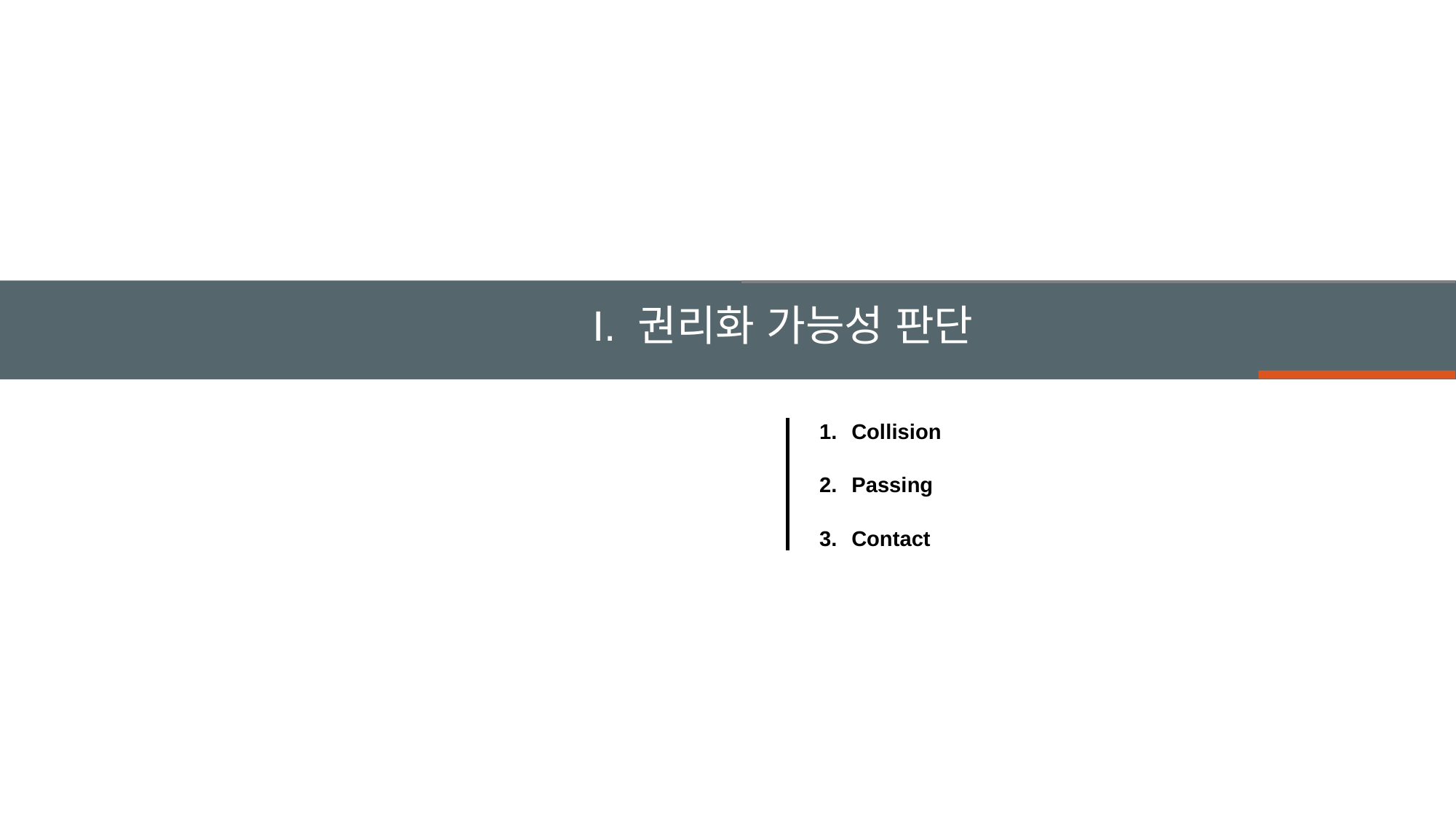

I. 권리화 가능성 판단
Collision
Passing
Contact